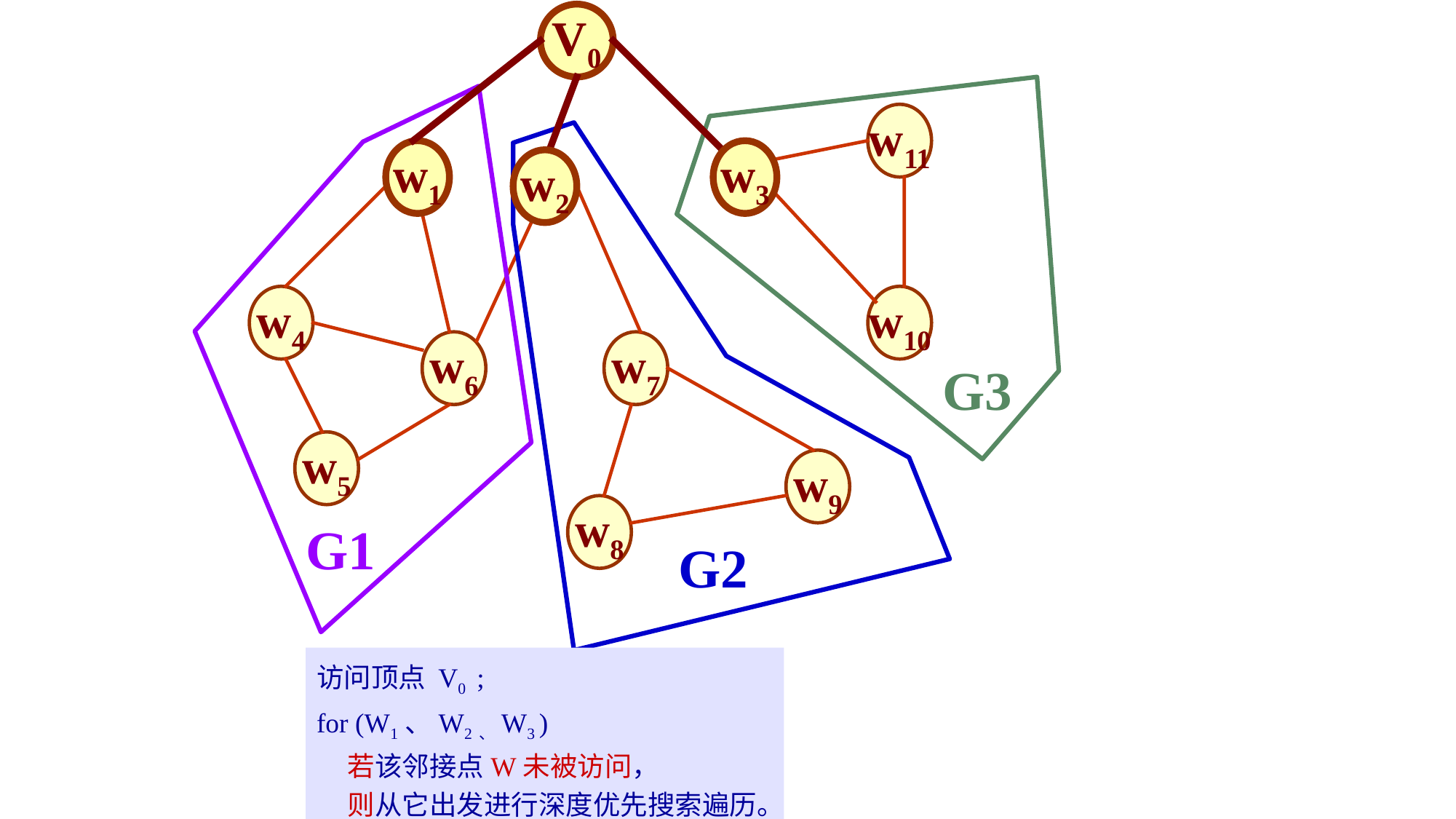

V0

w11
w1
w3

w2

w4
w10

w6
w7

w5
w9
w8

V0

w1
w3
w2

G3

G1

G2
访问顶点 V0  ;
for (W1、W2、W3 )
    若该邻接点W未被访问，
    则从它出发进行深度优先搜索遍历。